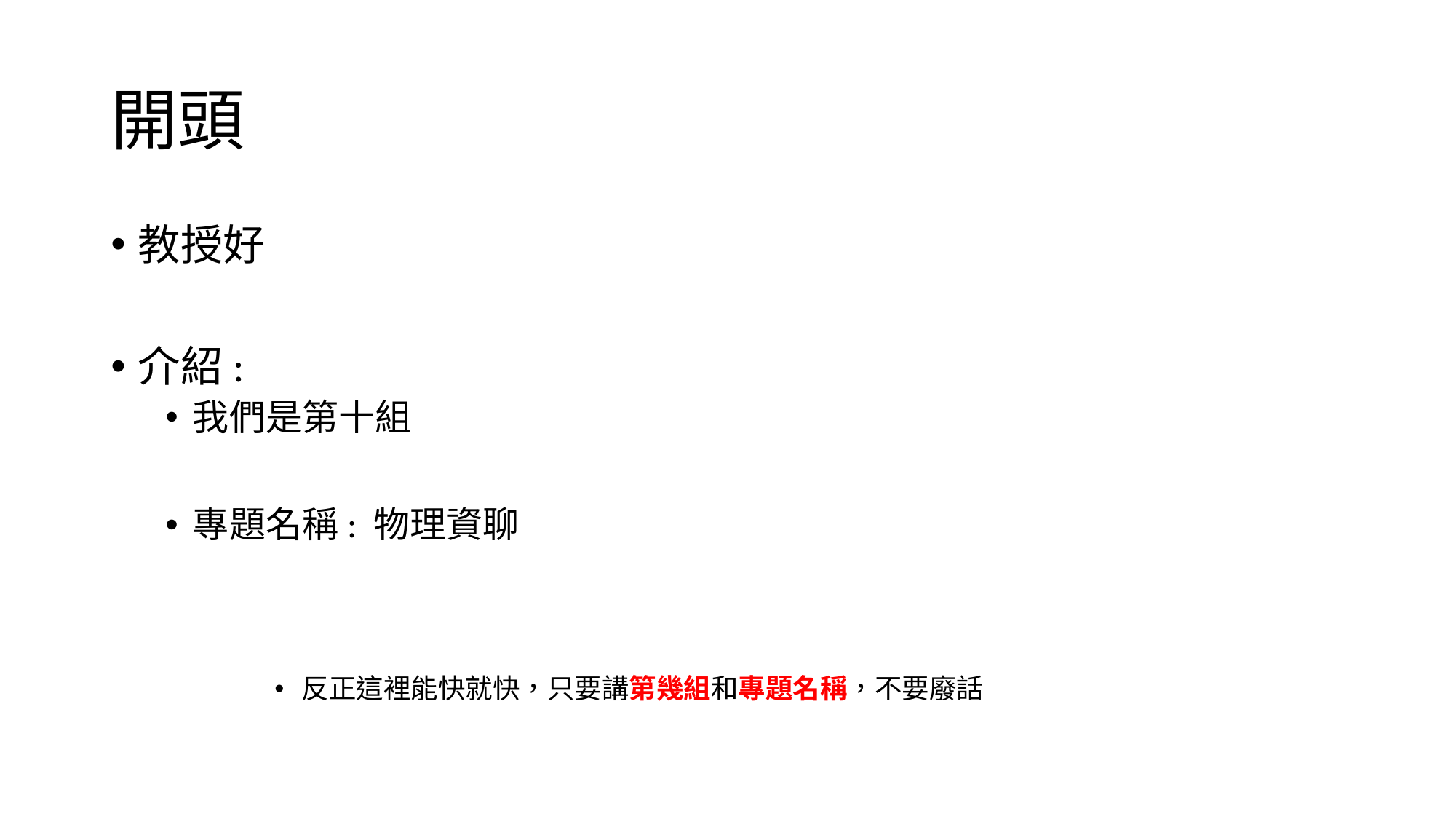

# 開頭
教授好

介紹:
我們是第十組

專題名稱: 物理資聊

反正這裡能快就快，只要講第幾組和專題名稱，不要廢話